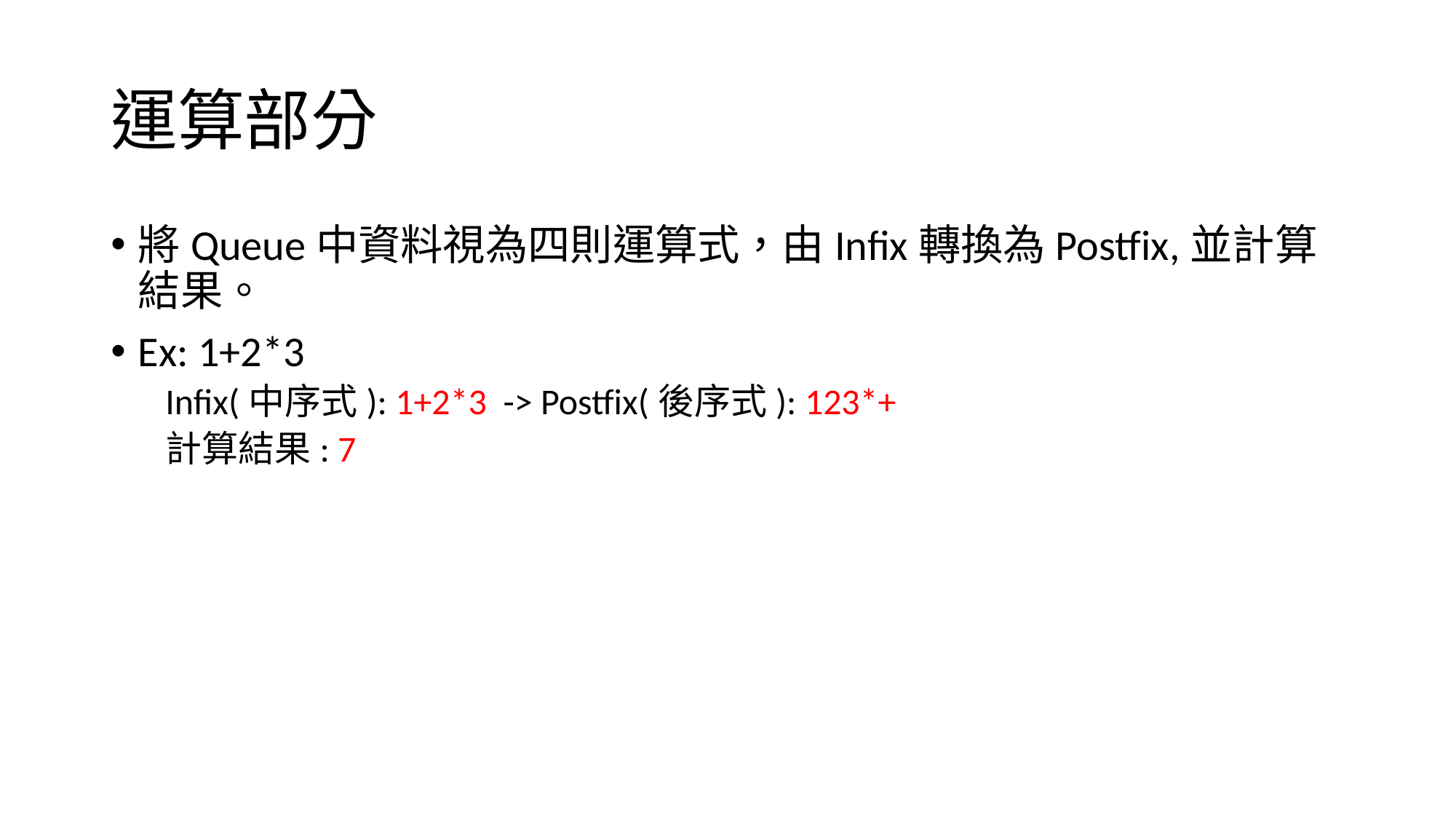

# 運算部分
將Queue中資料視為四則運算式，由Infix轉換為Postfix,並計算結果。
Ex: 1+2*3
Infix(中序式): 1+2*3  -> Postfix(後序式): 123*+
計算結果: 7